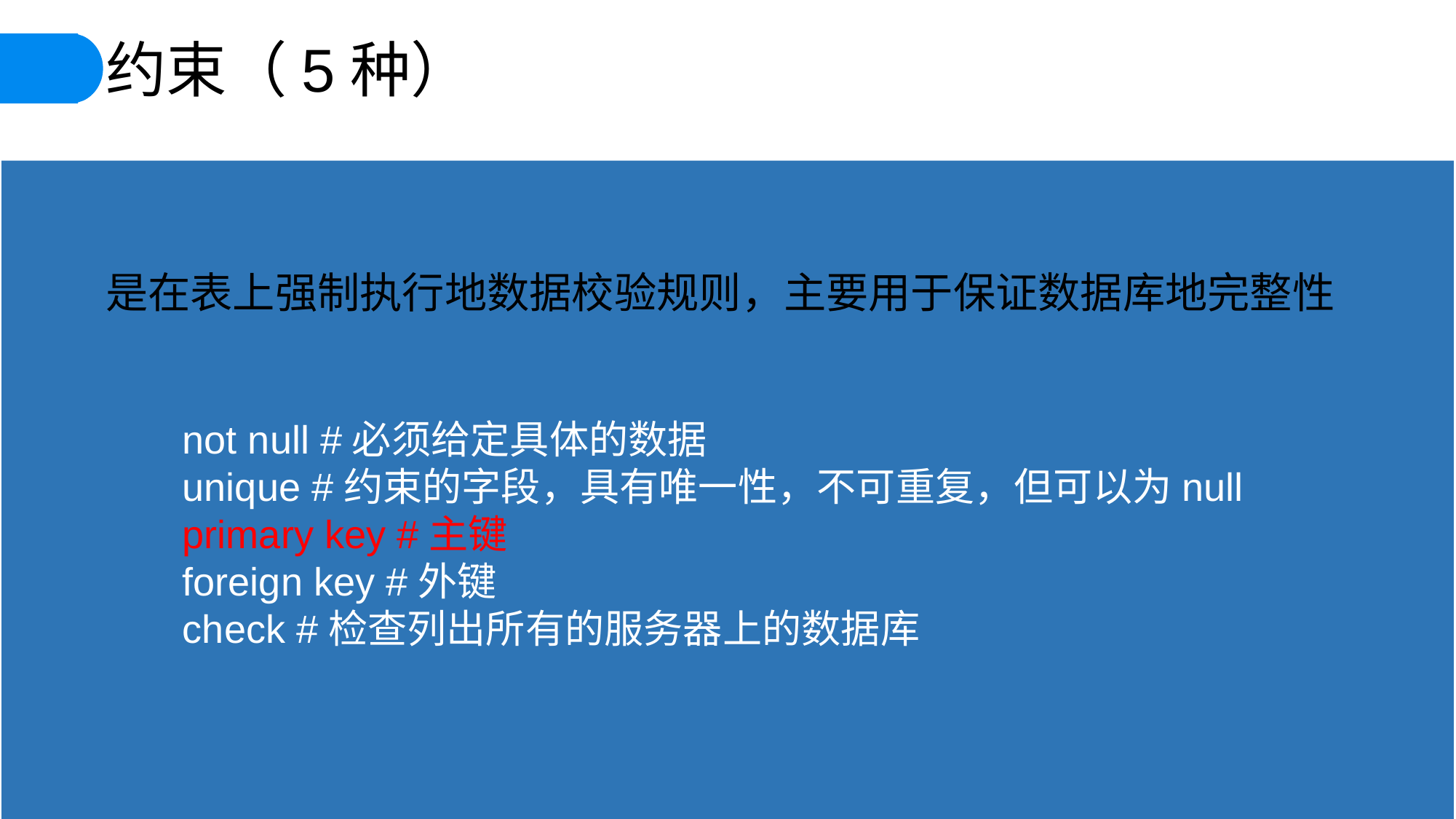

约束（5种）

是在表上强制执行地数据校验规则，主要用于保证数据库地完整性
not null #必须给定具体的数据
unique #约束的字段，具有唯一性，不可重复，但可以为null
primary key #主键
foreign key #外键
check #检查列出所有的服务器上的数据库